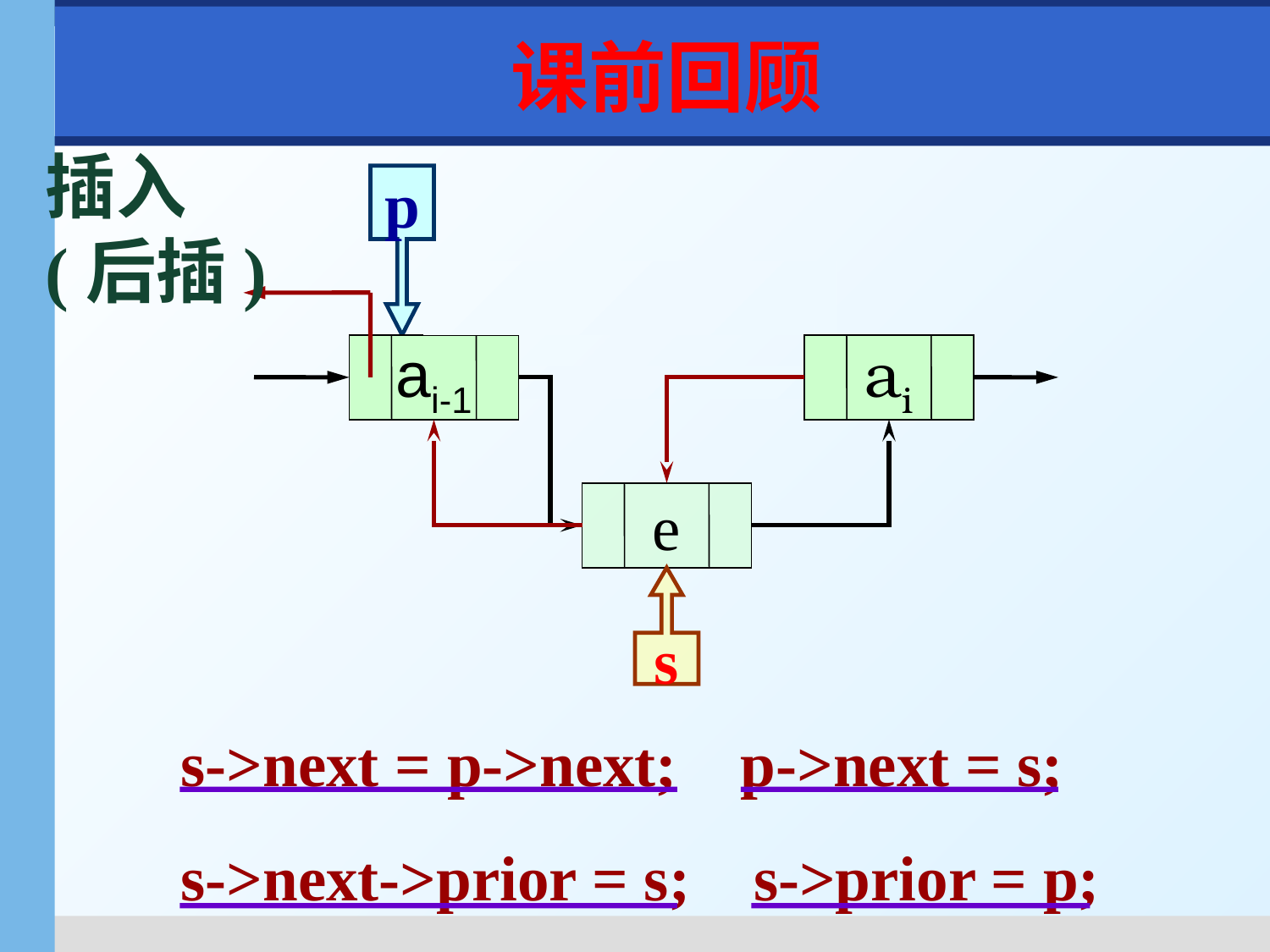

# 课前回顾
插入
(后插)
p

ai-1

ai-1

ai

ai

e

s
s->next = p->next;    p->next = s;
s->next->prior = s;    s->prior = p;